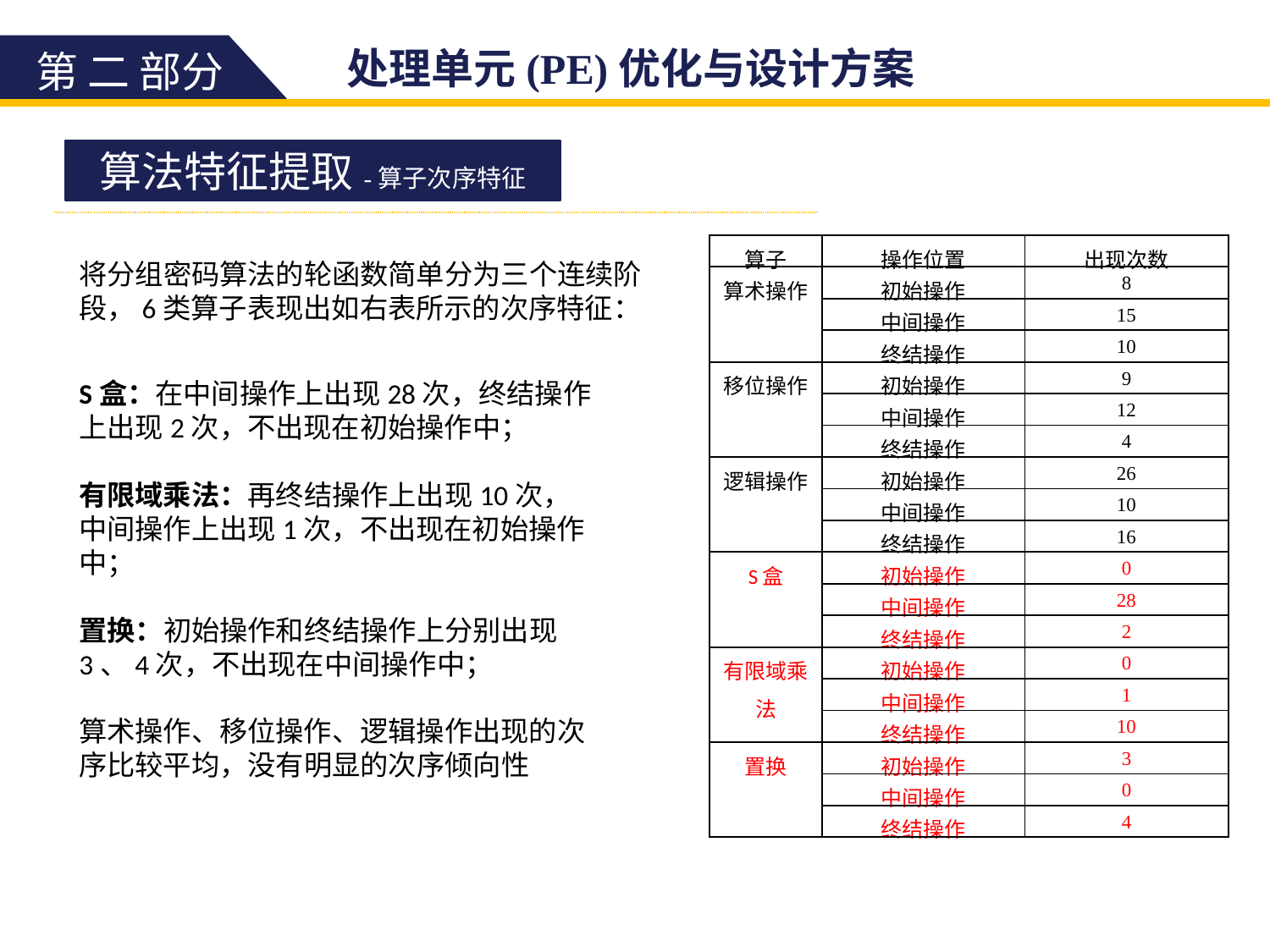

处理单元(PE)优化与设计方案

第 二 部分

算法特征提取-算子次序特征

| 算子 | 操作位置 | 出现次数 |
| --- | --- | --- |
| 算术操作 | 初始操作 | 8 |
|  | 中间操作 | 15 |
|  | 终结操作 | 10 |
| 移位操作 | 初始操作 | 9 |
|  | 中间操作 | 12 |
|  | 终结操作 | 4 |
| 逻辑操作 | 初始操作 | 26 |
|  | 中间操作 | 10 |
|  | 终结操作 | 16 |
| S盒 | 初始操作 | 0 |
|  | 中间操作 | 28 |
|  | 终结操作 | 2 |
| 有限域乘法 | 初始操作 | 0 |
|  | 中间操作 | 1 |
|  | 终结操作 | 10 |
| 置换 | 初始操作 | 3 |
|  | 中间操作 | 0 |
|  | 终结操作 | 4 |
将分组密码算法的轮函数简单分为三个连续阶段，6类算子表现出如右表所示的次序特征：
S盒：在中间操作上出现28次，终结操作上出现2次，不出现在初始操作中；

有限域乘法：再终结操作上出现10次，中间操作上出现1次，不出现在初始操作中；

置换：初始操作和终结操作上分别出现3、4次，不出现在中间操作中；

算术操作、移位操作、逻辑操作出现的次序比较平均，没有明显的次序倾向性